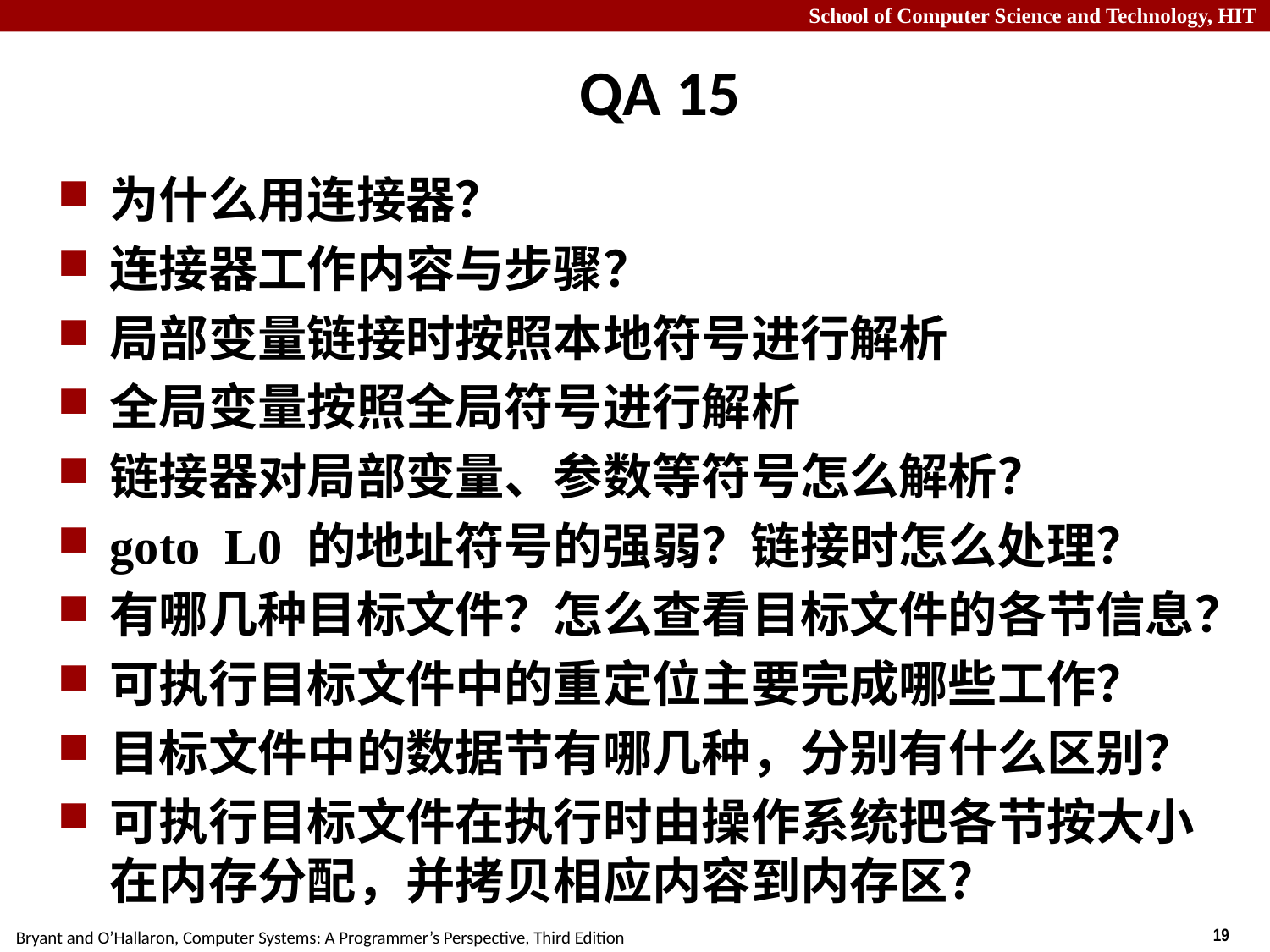

# QA 15
为什么用连接器？
连接器工作内容与步骤？
局部变量链接时按照本地符号进行解析
全局变量按照全局符号进行解析
链接器对局部变量、参数等符号怎么解析？
goto  L0 的地址符号的强弱？链接时怎么处理？
有哪几种目标文件？怎么查看目标文件的各节信息？
可执行目标文件中的重定位主要完成哪些工作？
目标文件中的数据节有哪几种，分别有什么区别？
可执行目标文件在执行时由操作系统把各节按大小在内存分配，并拷贝相应内容到内存区？